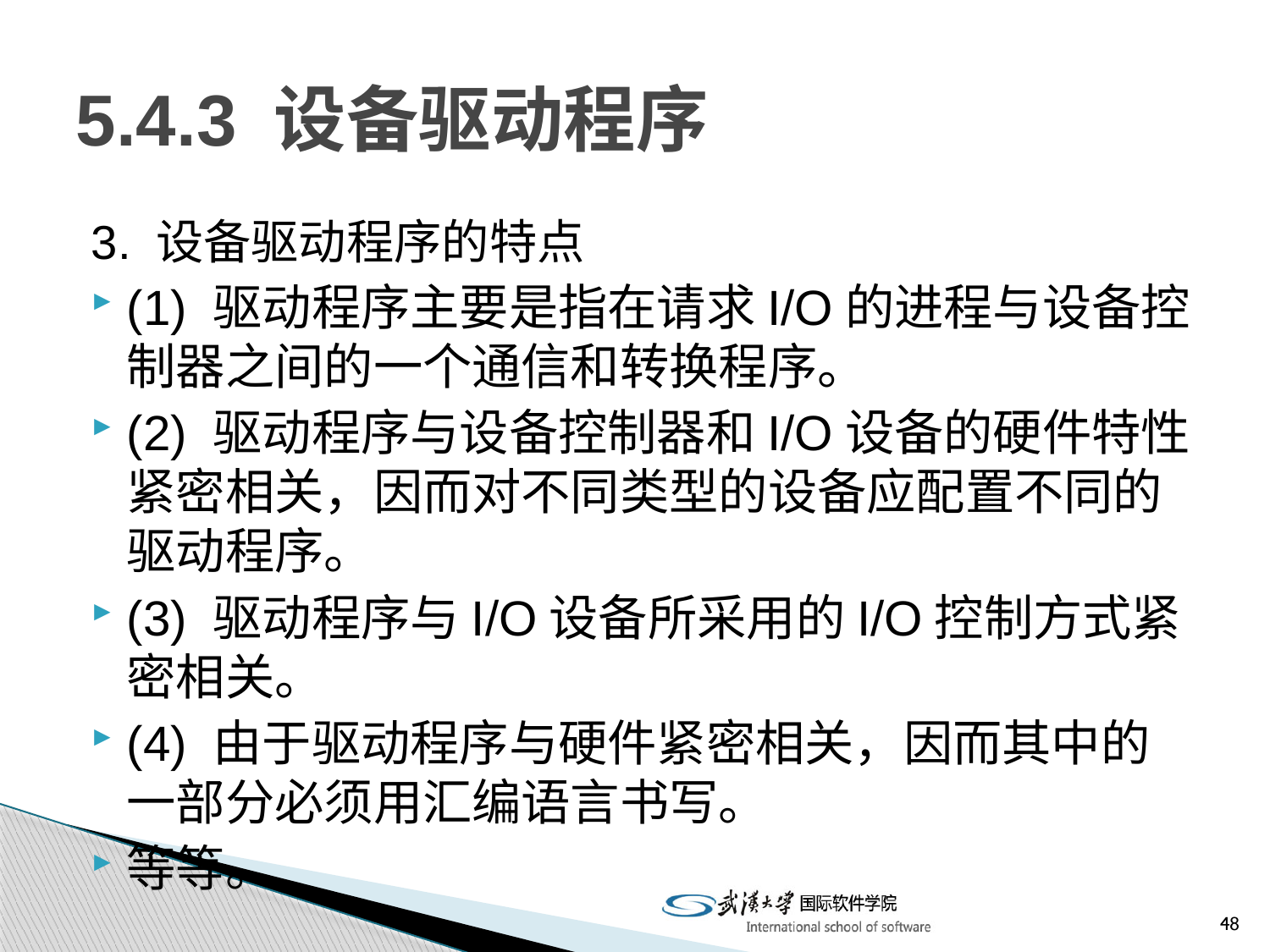

# 5.4.3 设备驱动程序
3. 设备驱动程序的特点
(1) 驱动程序主要是指在请求I/O的进程与设备控制器之间的一个通信和转换程序。
(2) 驱动程序与设备控制器和I/O设备的硬件特性紧密相关，因而对不同类型的设备应配置不同的驱动程序。
(3) 驱动程序与I/O设备所采用的I/O控制方式紧密相关。
(4) 由于驱动程序与硬件紧密相关，因而其中的一部分必须用汇编语言书写。
等等。
48